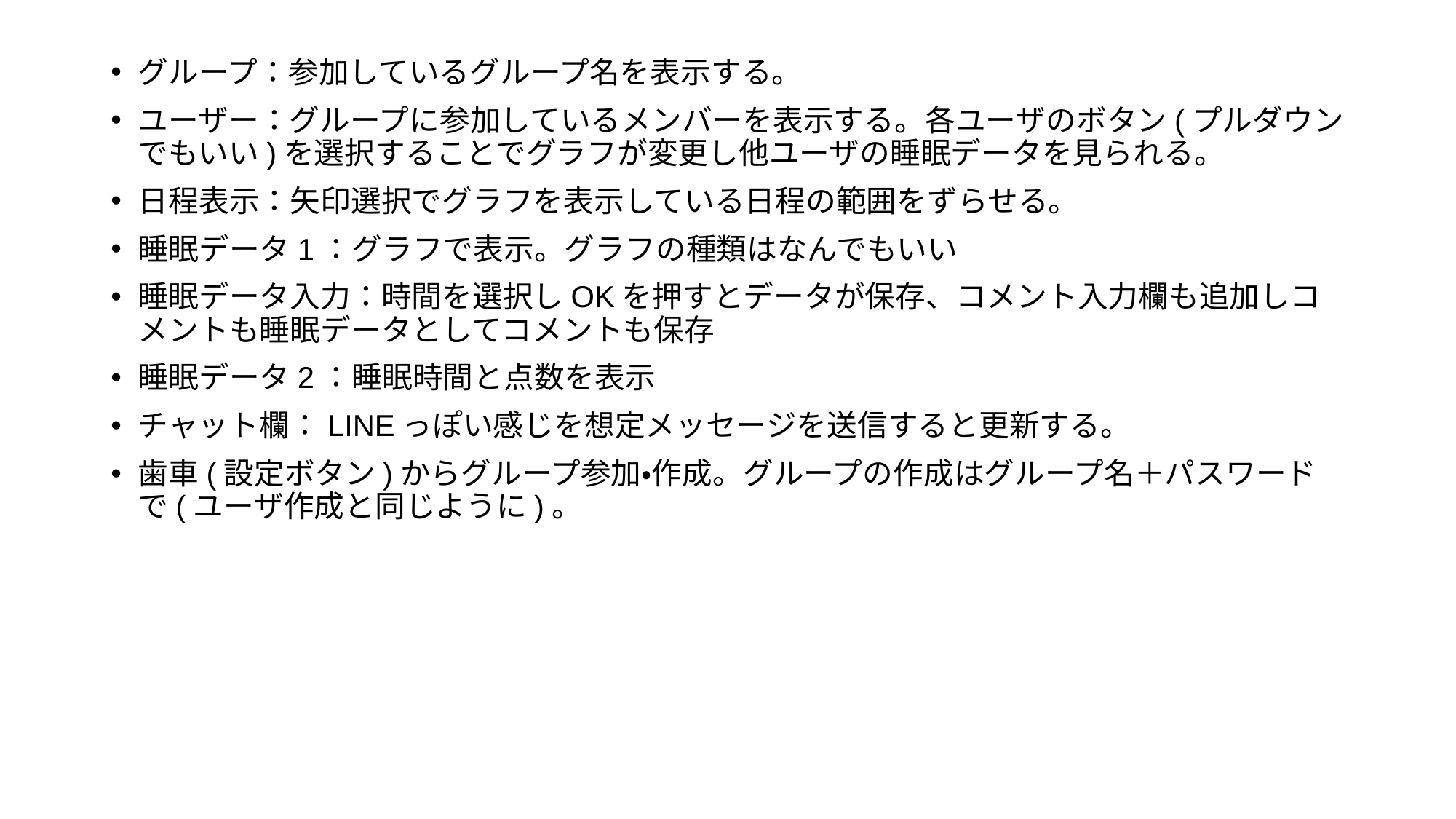

グループ：参加しているグループ名を表示する。
ユーザー：グループに参加しているメンバーを表示する。各ユーザのボタン(プルダウンでもいい)を選択することでグラフが変更し他ユーザの睡眠データを見られる。
日程表示：矢印選択でグラフを表示している日程の範囲をずらせる。
睡眠データ1：グラフで表示。グラフの種類はなんでもいい
睡眠データ入力：時間を選択しOKを押すとデータが保存、コメント入力欄も追加しコメントも睡眠データとしてコメントも保存
睡眠データ2：睡眠時間と点数を表示
チャット欄：LINEっぽい感じを想定メッセージを送信すると更新する。
歯車(設定ボタン)からグループ参加・作成。グループの作成はグループ名＋パスワードで(ユーザ作成と同じように)。